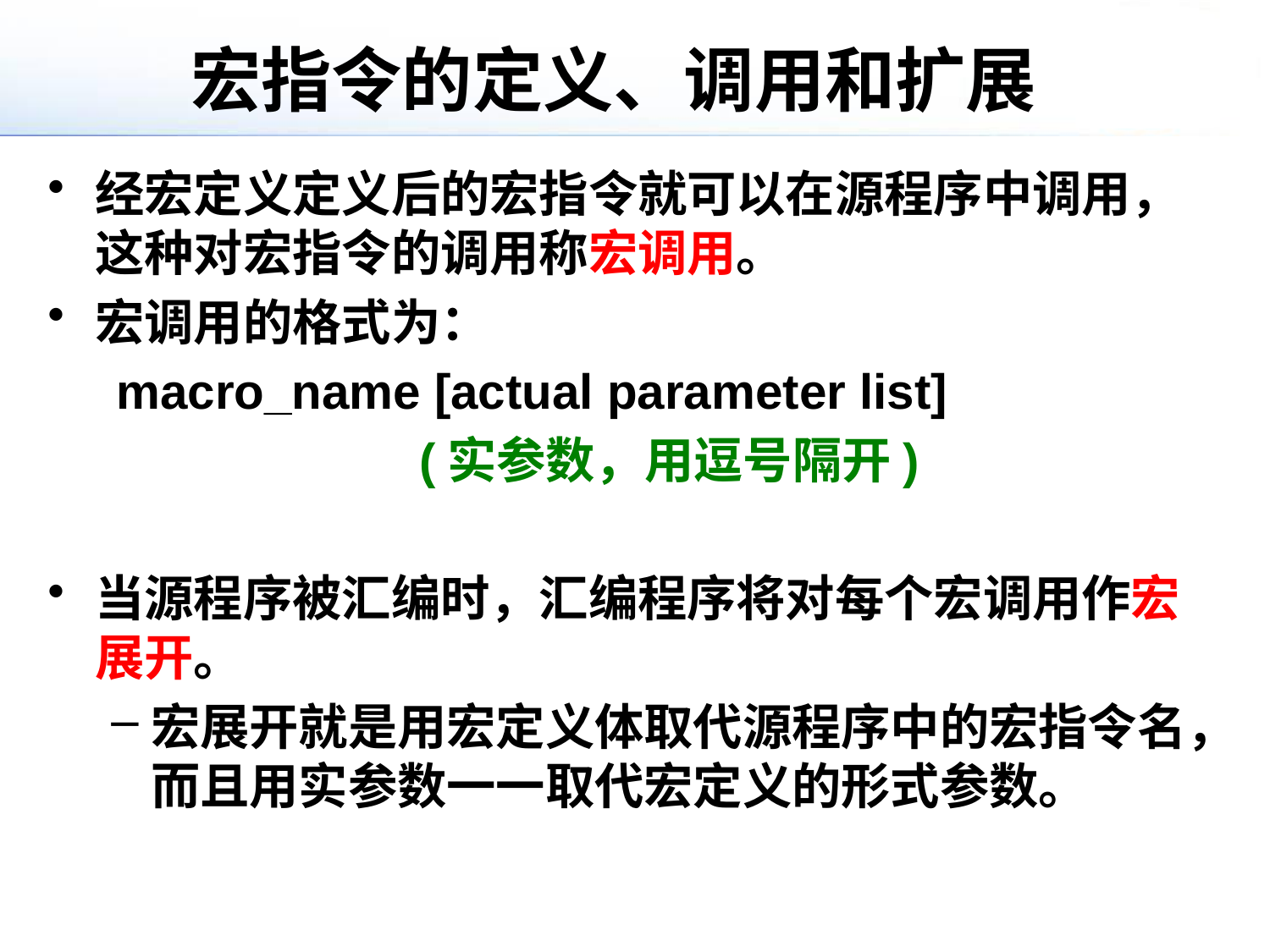

# 宏指令的定义、调用和扩展
经宏定义定义后的宏指令就可以在源程序中调用，这种对宏指令的调用称宏调用。
宏调用的格式为：
     macro_name [actual parameter list]
                           (实参数，用逗号隔开)

当源程序被汇编时，汇编程序将对每个宏调用作宏展开。
宏展开就是用宏定义体取代源程序中的宏指令名，而且用实参数一一取代宏定义的形式参数。